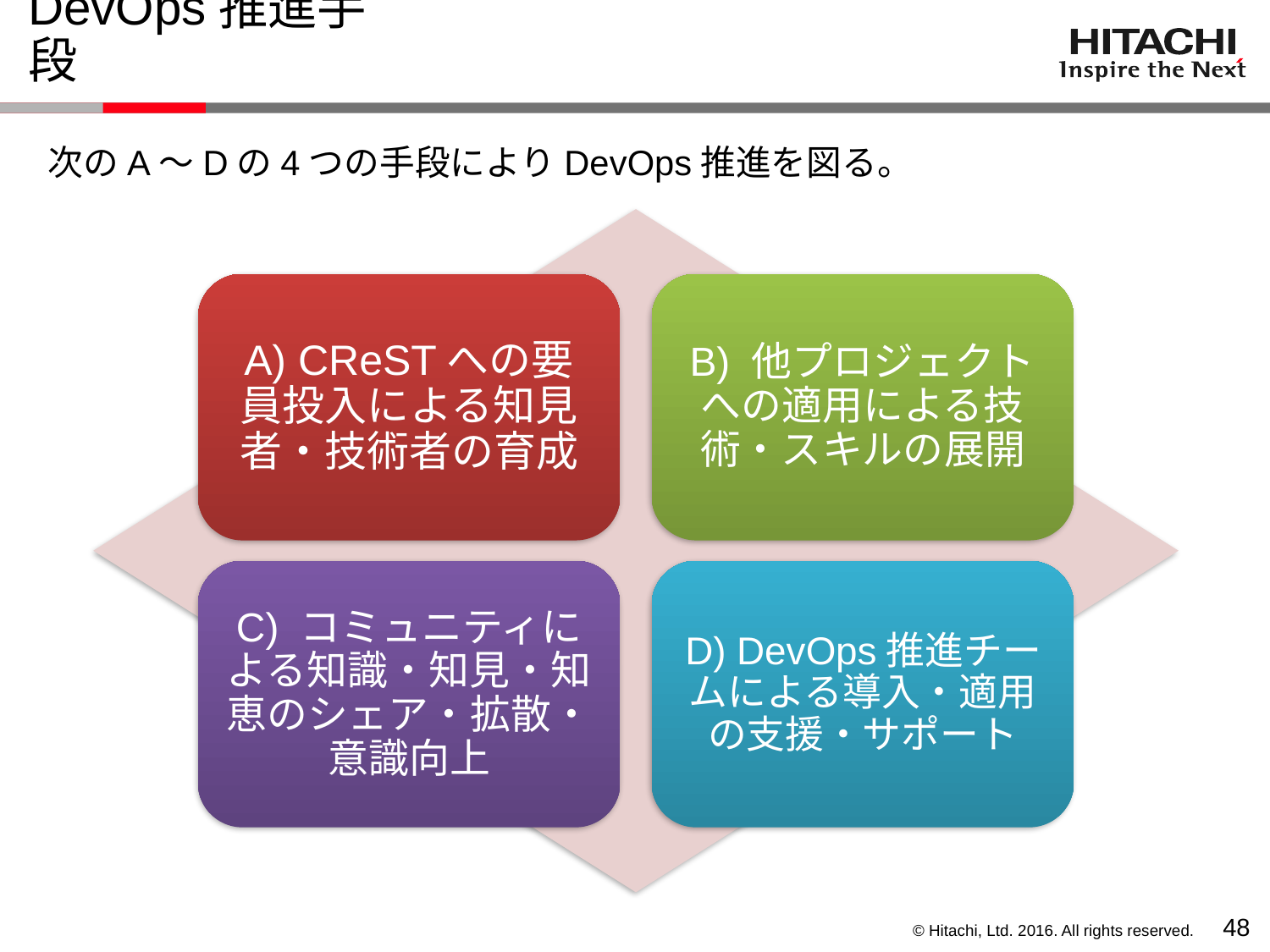

# DevOps推進手段
次のA～Dの4つの手段によりDevOps推進を図る。
A) CReSTへの要員投入による知見者・技術者の育成
B) 他プロジェクトへの適用による技術・スキルの展開
C) コミュニティによる知識・知見・知恵のシェア・拡散・意識向上
D) DevOps推進チームによる導入・適用の支援・サポート
48